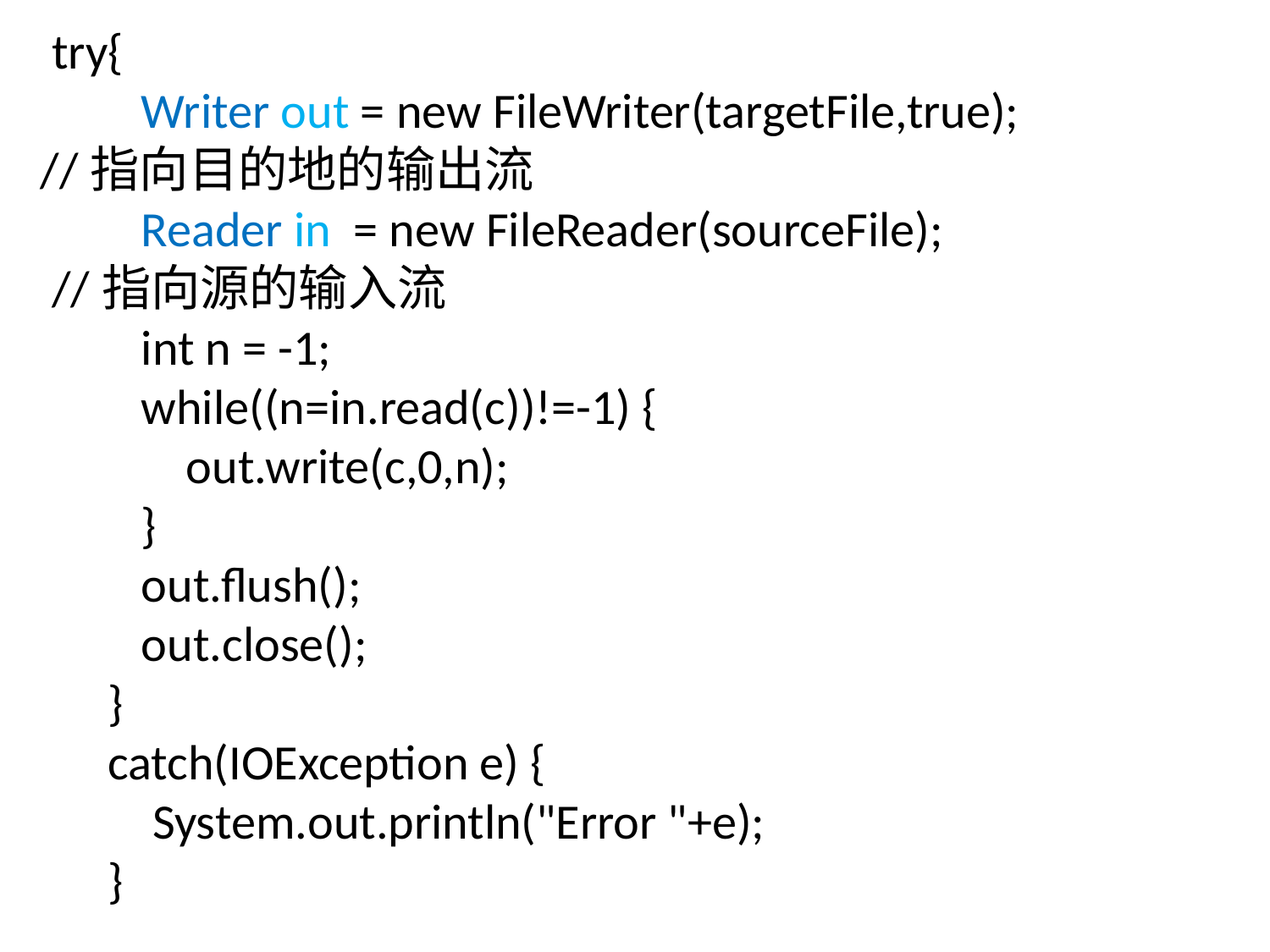

try{
         Writer out = new FileWriter(targetFile,true);
//指向目的地的输出流
         Reader in  = new FileReader(sourceFile);
 //指向源的输入流
         int n = -1;
         while((n=in.read(c))!=-1) {
             out.write(c,0,n);
         }
         out.flush();
         out.close();
      }
      catch(IOException e) {
          System.out.println("Error "+e);
      }